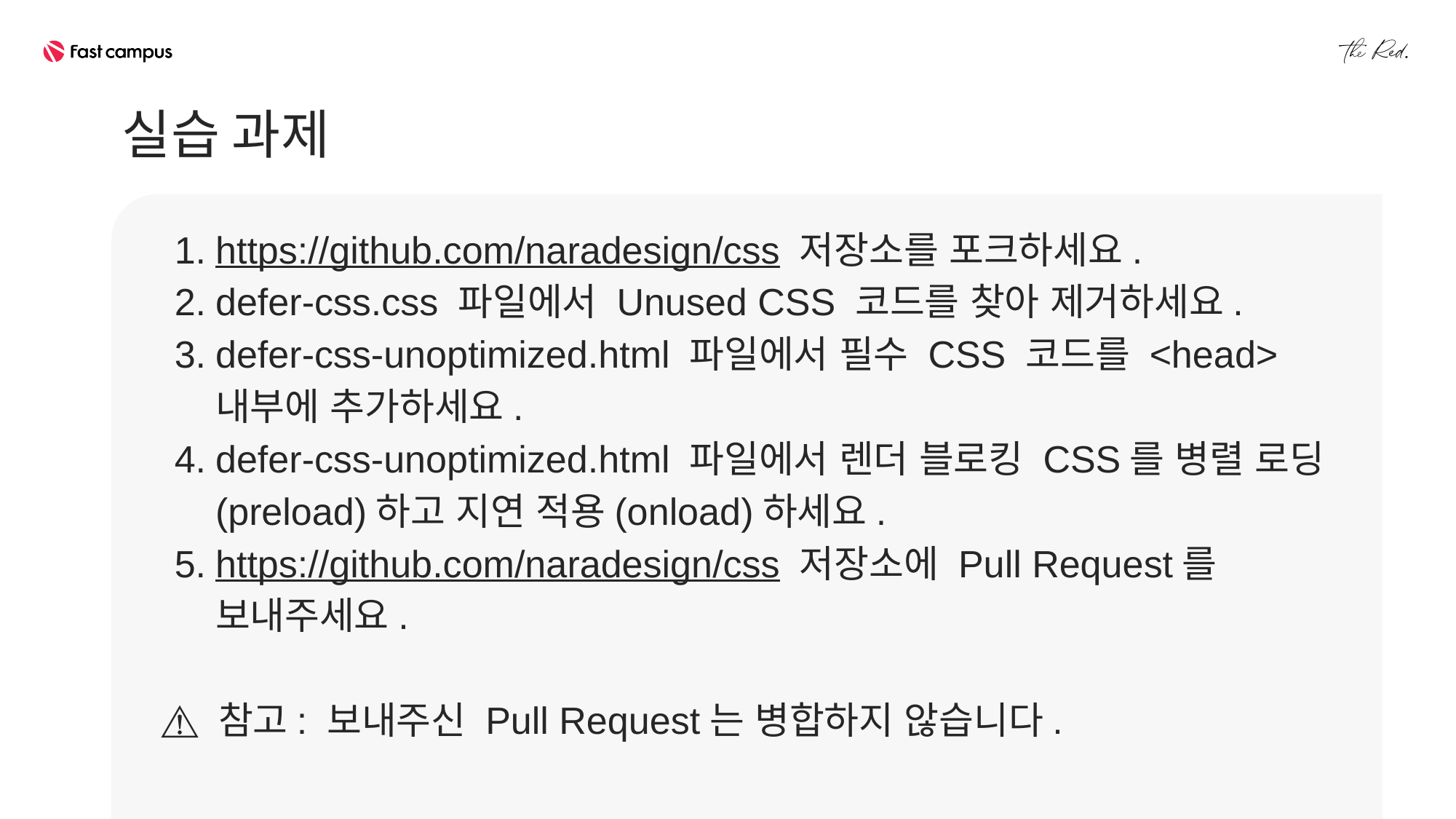

실습 과제
https://github.com/naradesign/css 저장소를 포크하세요.
defer-css.css 파일에서 Unused CSS 코드를 찾아 제거하세요.
defer-css-unoptimized.html 파일에서 필수 CSS 코드를 <head> 내부에 추가하세요.
defer-css-unoptimized.html 파일에서 렌더 블로킹 CSS를 병렬 로딩(preload)하고 지연 적용(onload)하세요.
https://github.com/naradesign/css 저장소에 Pull Request를 보내주세요.

⚠️ 참고: 보내주신 Pull Request는 병합하지 않습니다.